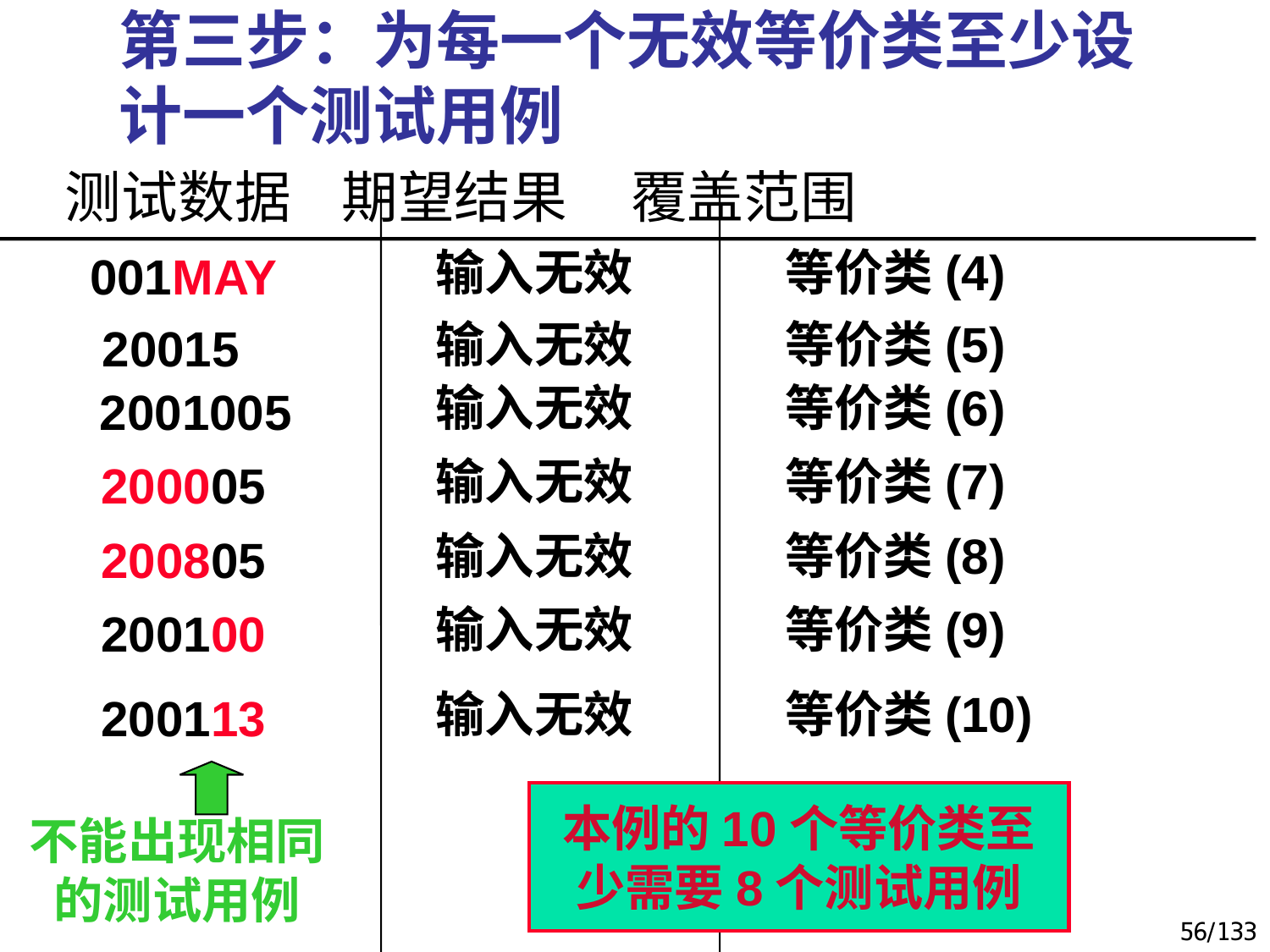

# 第三步：为每一个无效等价类至少设计一个测试用例

  测试数据    期望结果     覆盖范围

输入无效
等价类(4)

001MAY
输入无效
等价类(5)
20015
输入无效
等价类(6)
2001005
输入无效
等价类(7)
200005
输入无效
等价类(8)
200805
输入无效
等价类(9)
200100
输入无效
等价类(10)
200113

本例的10个等价类至
少需要8个测试用例
不能出现相同
的测试用例

56/133